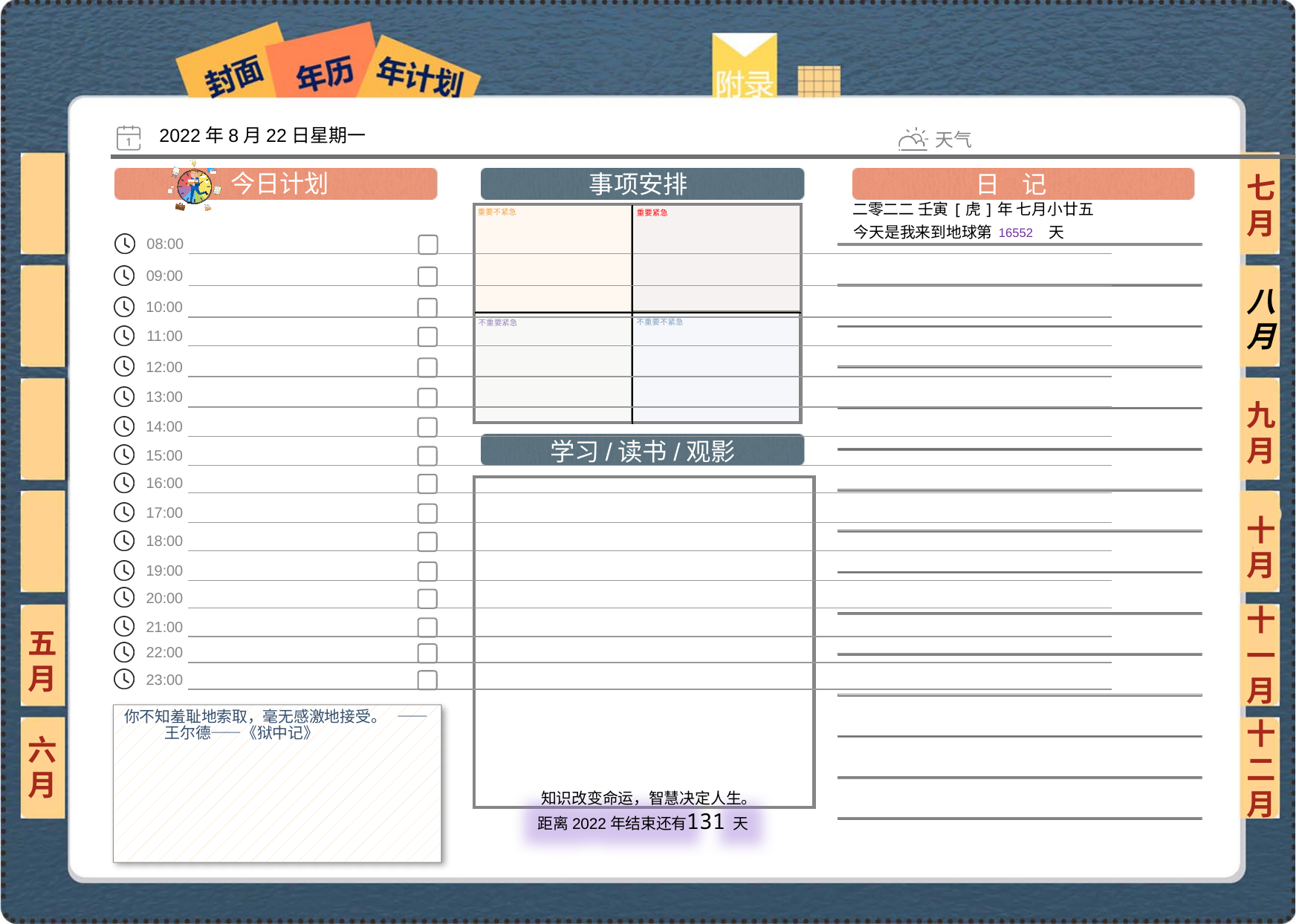

2022年8月22日星期一
七月
二零二二 壬寅[虎]年 七月小廿五
16552
八月
九月
十月
十一月
五月
你不知羞耻地索取，毫无感激地接受。   —— 王尔德——《狱中记》

六月
十二月
131
 知识改变命运，智慧决定人生。